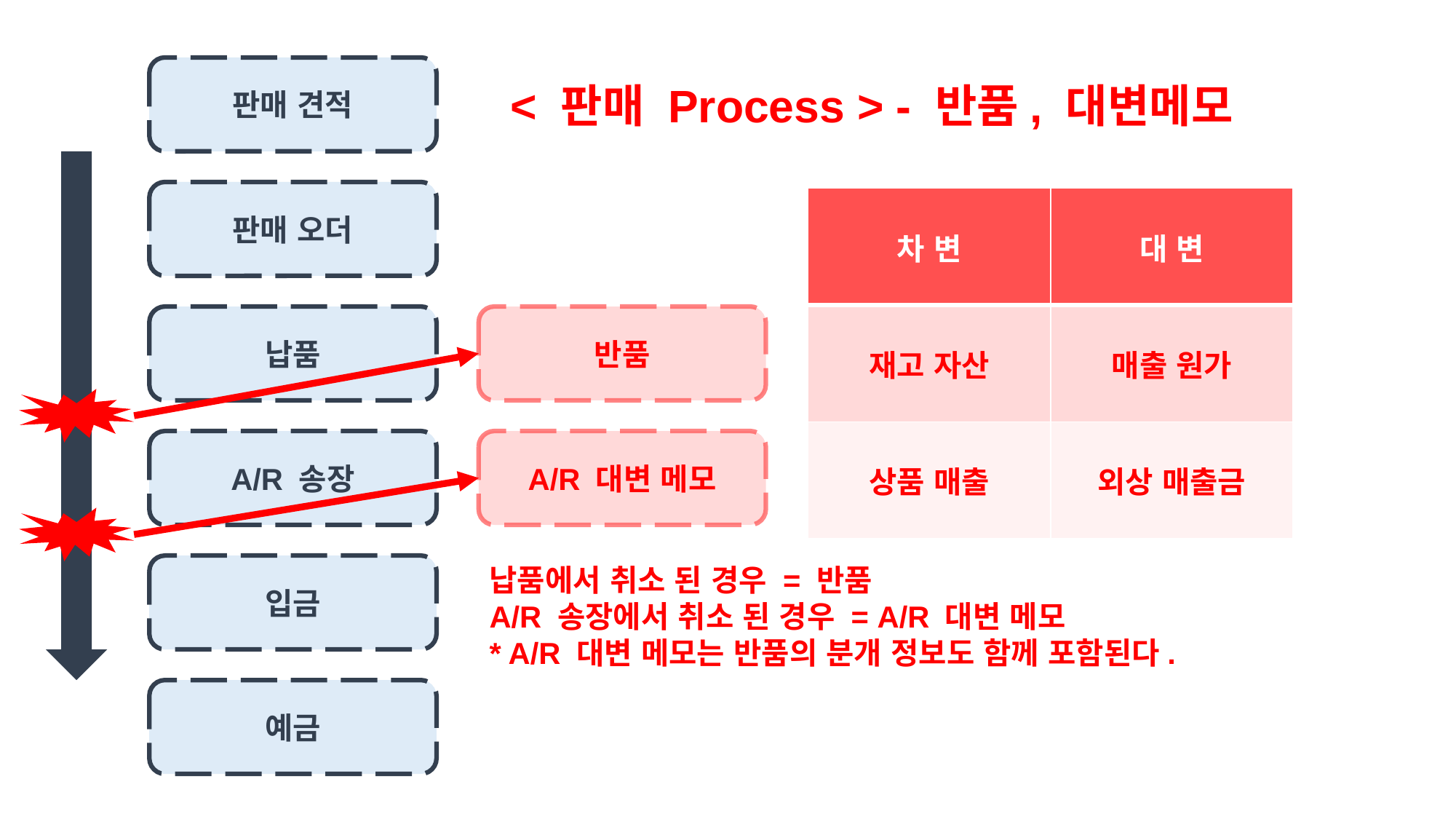

판매 견적
< 판매 Process > - 반품, 대변메모

판매 오더
| 차 변 | 대 변 |
| --- | --- |
| 재고 자산 | 매출 원가 |
| 상품 매출 | 외상 매출금 |
납품
반품

A/R 대변 메모
A/R 송장

납품에서 취소 된 경우 = 반품
A/R 송장에서 취소 된 경우 = A/R 대변 메모
* A/R 대변 메모는 반품의 분개 정보도 함께 포함된다.
입금
예금